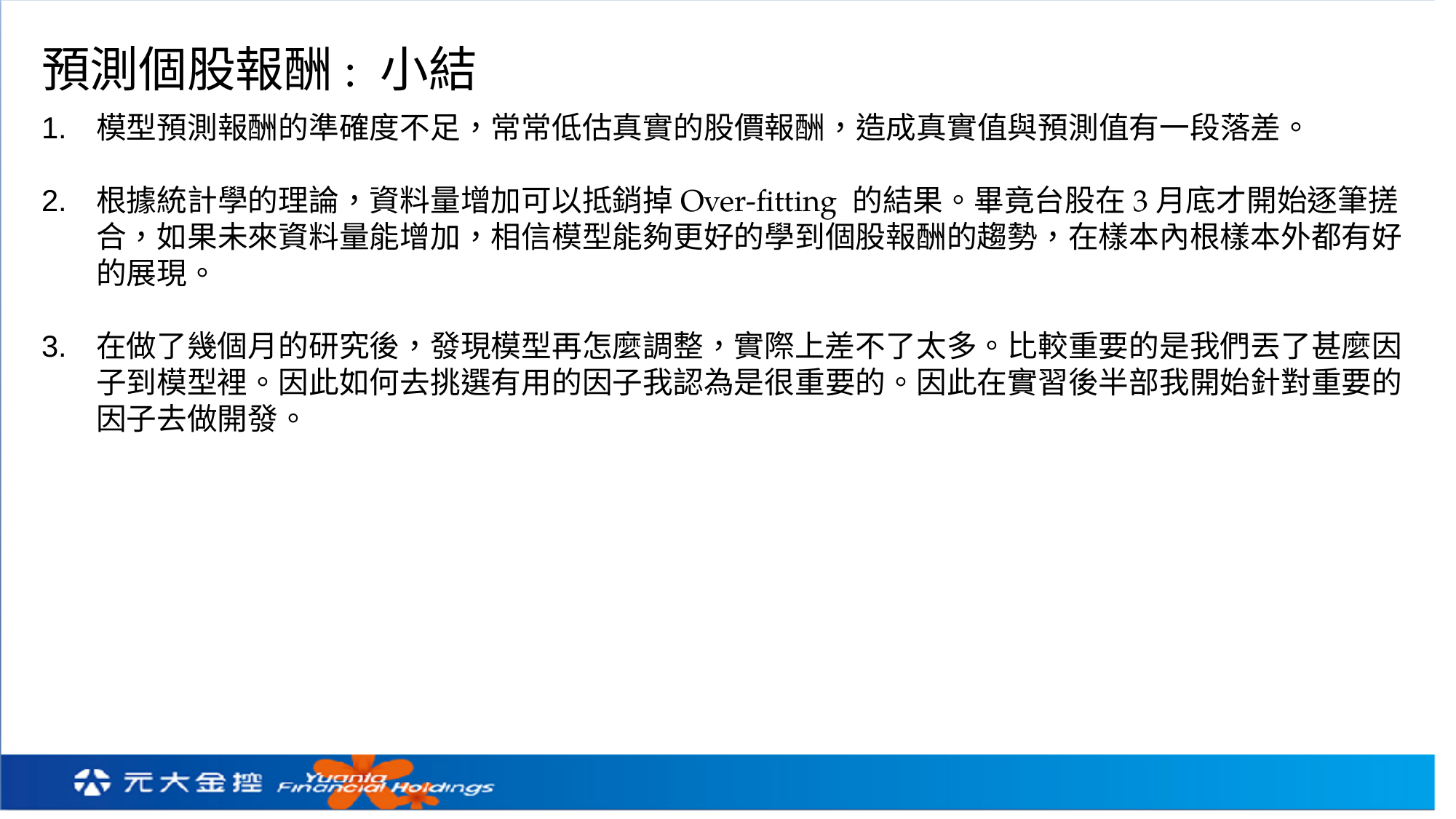

預測個股報酬: 小結
模型預測報酬的準確度不足，常常低估真實的股價報酬，造成真實值與預測值有一段落差。

根據統計學的理論，資料量增加可以抵銷掉Over-fitting 的結果。畢竟台股在3月底才開始逐筆搓合，如果未來資料量能增加，相信模型能夠更好的學到個股報酬的趨勢，在樣本內根樣本外都有好的展現。

在做了幾個月的研究後，發現模型再怎麼調整，實際上差不了太多。比較重要的是我們丟了甚麼因子到模型裡。因此如何去挑選有用的因子我認為是很重要的。因此在實習後半部我開始針對重要的因子去做開發。